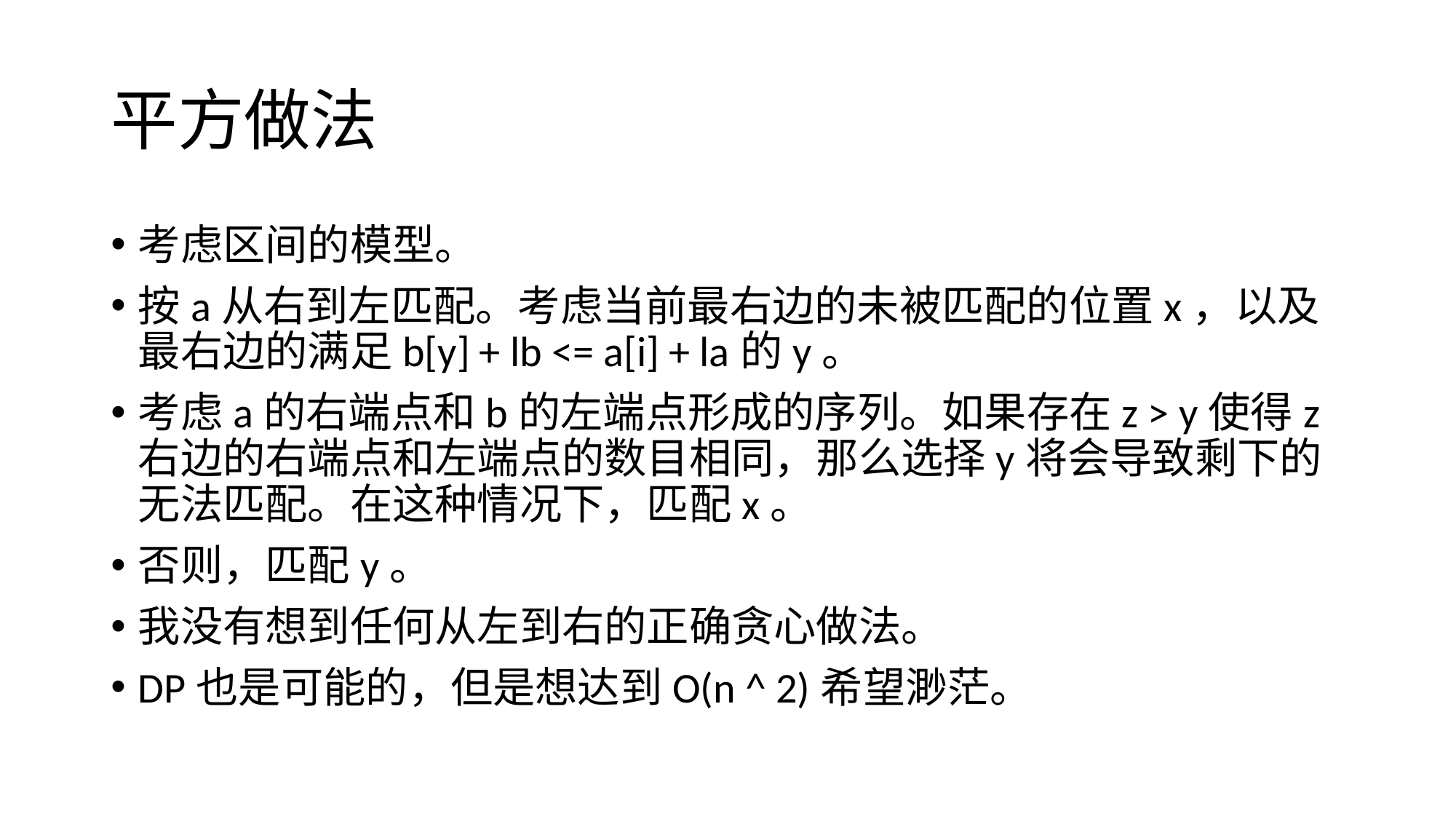

# 平方做法
考虑区间的模型。
按a从右到左匹配。考虑当前最右边的未被匹配的位置x，以及最右边的满足b[y] + lb <= a[i] + la的y。
考虑a的右端点和b的左端点形成的序列。如果存在z > y使得z右边的右端点和左端点的数目相同，那么选择y将会导致剩下的无法匹配。在这种情况下，匹配x。
否则，匹配y。
我没有想到任何从左到右的正确贪心做法。
DP也是可能的，但是想达到O(n ^ 2)希望渺茫。